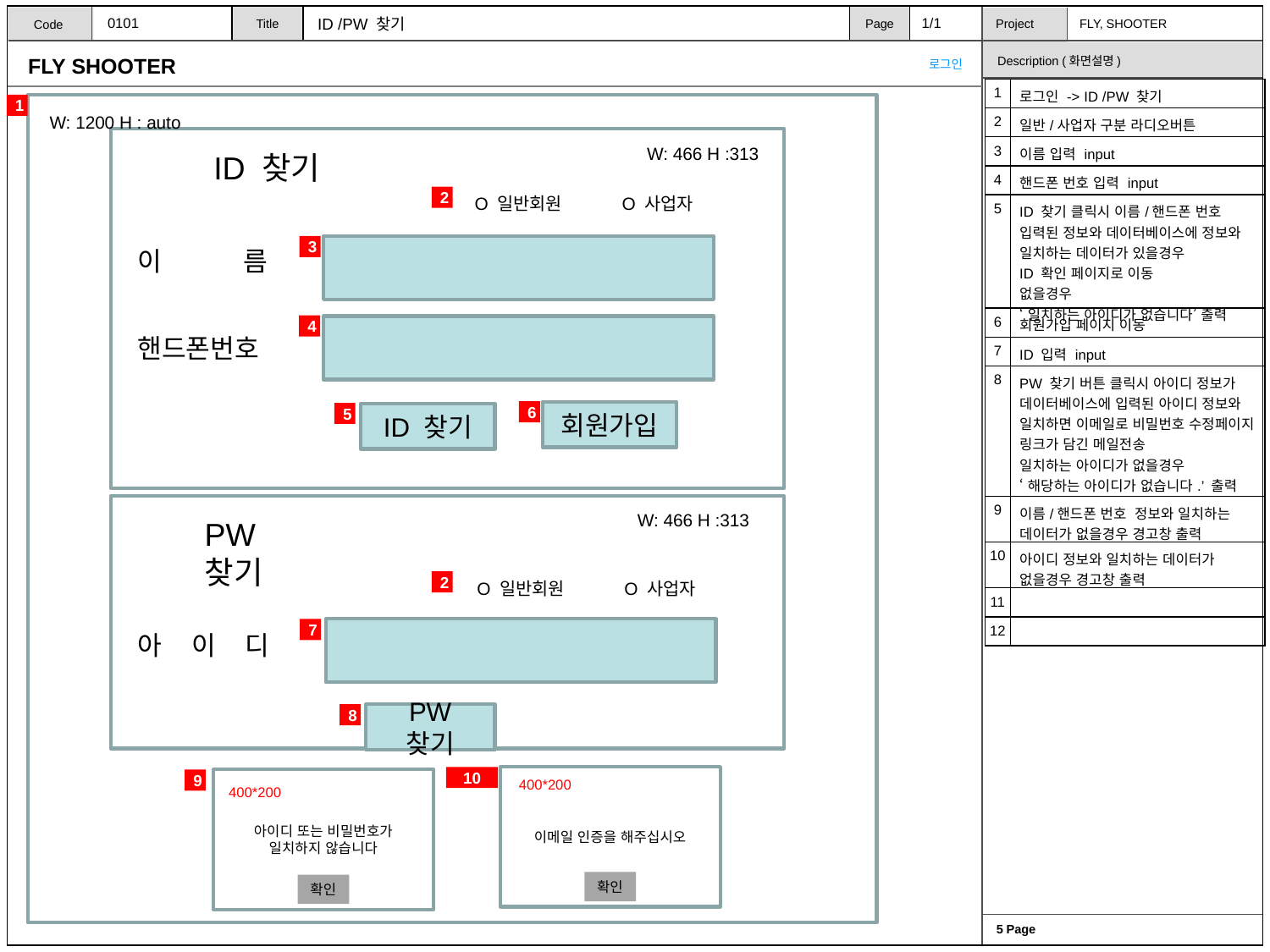

0101
1/1
ID /PW 찾기
| 1 | 로그인 -> ID /PW 찾기 |
| --- | --- |
| 2 | 일반/사업자 구분 라디오버튼 |
| 3 | 이름 입력 input |
| 4 | 핸드폰 번호 입력 input |
| 5 | ID 찾기 클릭시 이름/핸드폰 번호 입력된 정보와 데이터베이스에 정보와 일치하는 데이터가 있을경우 ID 확인 페이지로 이동 없을경우 ‘일치하는 아이디가 없습니다’ 출력 |
| 6 | 회원가입 페이지 이동 |
| 7 | ID 입력 input |
| 8 | PW 찾기 버튼 클릭시 아이디 정보가 데이터베이스에 입력된 아이디 정보와 일치하면 이메일로 비밀번호 수정페이지 링크가 담긴 메일전송 일치하는 아이디가 없을경우 ‘해당하는 아이디가 없습니다.’ 출력 |
| 9 | 이름/핸드폰 번호 정보와 일치하는 데이터가 없을경우 경고창 출력 |
| 10 | 아이디 정보와 일치하는 데이터가 없을경우 경고창 출력 |
| 11 |  |
| 12 |  |
1

W: 1200 H : auto

W: 466 H :313
 ID 찾기
2
O 일반회원
O 사업자
3

이           름
4

핸드폰번호
6
회원가입
5
ID 찾기

W: 466 H :313
PW 찾기
2
O 일반회원
O 사업자
7

아    이    디
8
PW 찾기
10
이메일 인증을 해주십시오
9
아이디 또는 비밀번호가 일치하지 않습니다
400*200
400*200
확인
확인